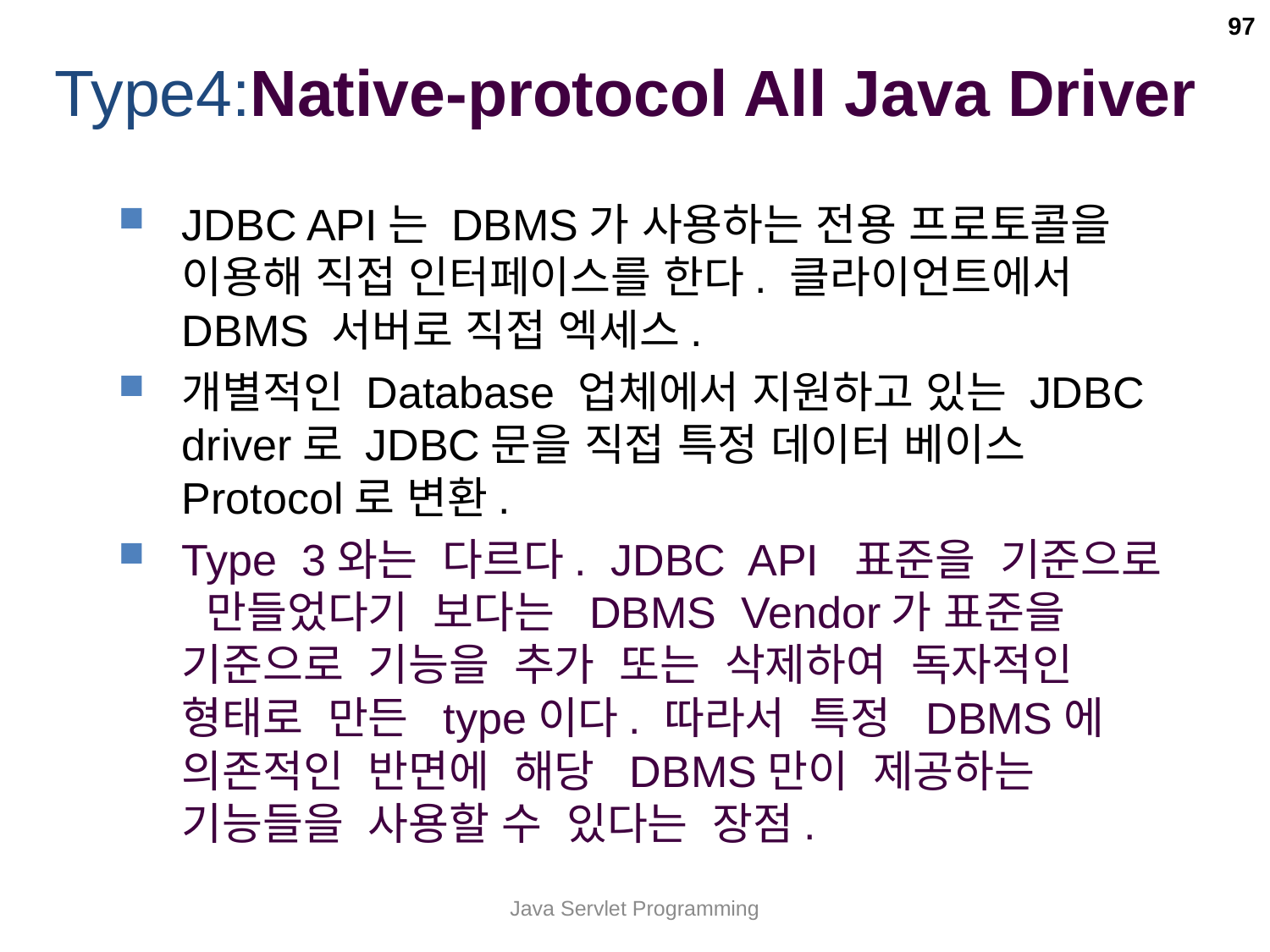

97
Type4:Native-protocol All Java Driver
JDBC API는 DBMS가 사용하는 전용 프로토콜을 이용해 직접 인터페이스를 한다. 클라이언트에서 DBMS 서버로 직접 엑세스.
개별적인 Database 업체에서 지원하고 있는 JDBC driver로 JDBC문을 직접 특정 데이터 베이스 Protocol로 변환.
Type  3와는  다르다.  JDBC  API  표준을  기준으로  만들었다기  보다는  DBMS  Vendor가 표준을  기준으로  기능을  추가  또는  삭제하여  독자적인  형태로  만든  type이다. 따라서  특정  DBMS에  의존적인  반면에  해당  DBMS만이  제공하는  기능들을  사용할 수  있다는  장점.

Java Servlet Programming